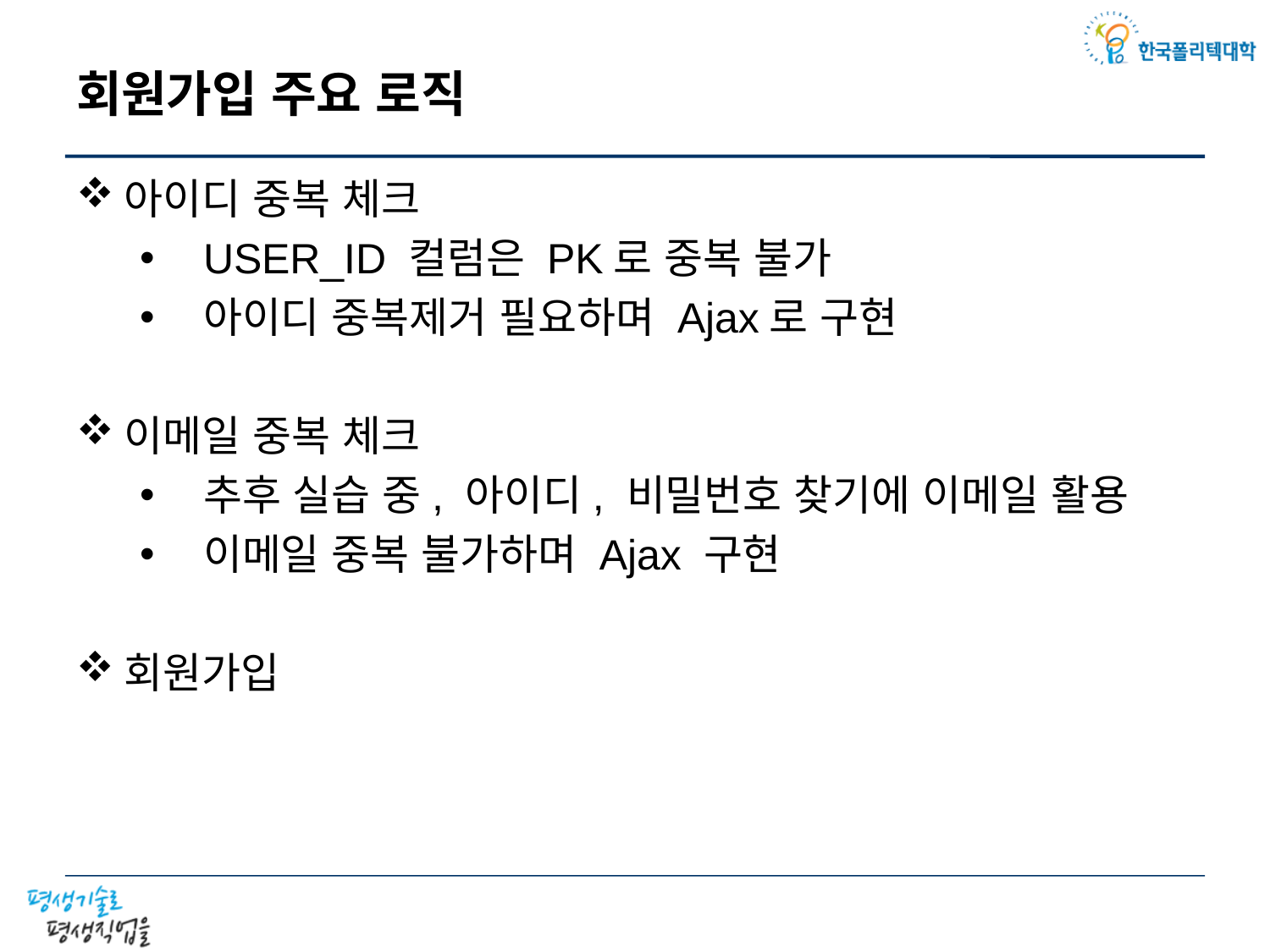

# 회원가입 주요 로직
아이디 중복 체크
USER_ID 컬럼은 PK로 중복 불가
아이디 중복제거 필요하며 Ajax로 구현

이메일 중복 체크
추후 실습 중, 아이디, 비밀번호 찾기에 이메일 활용
이메일 중복 불가하며 Ajax 구현

회원가입